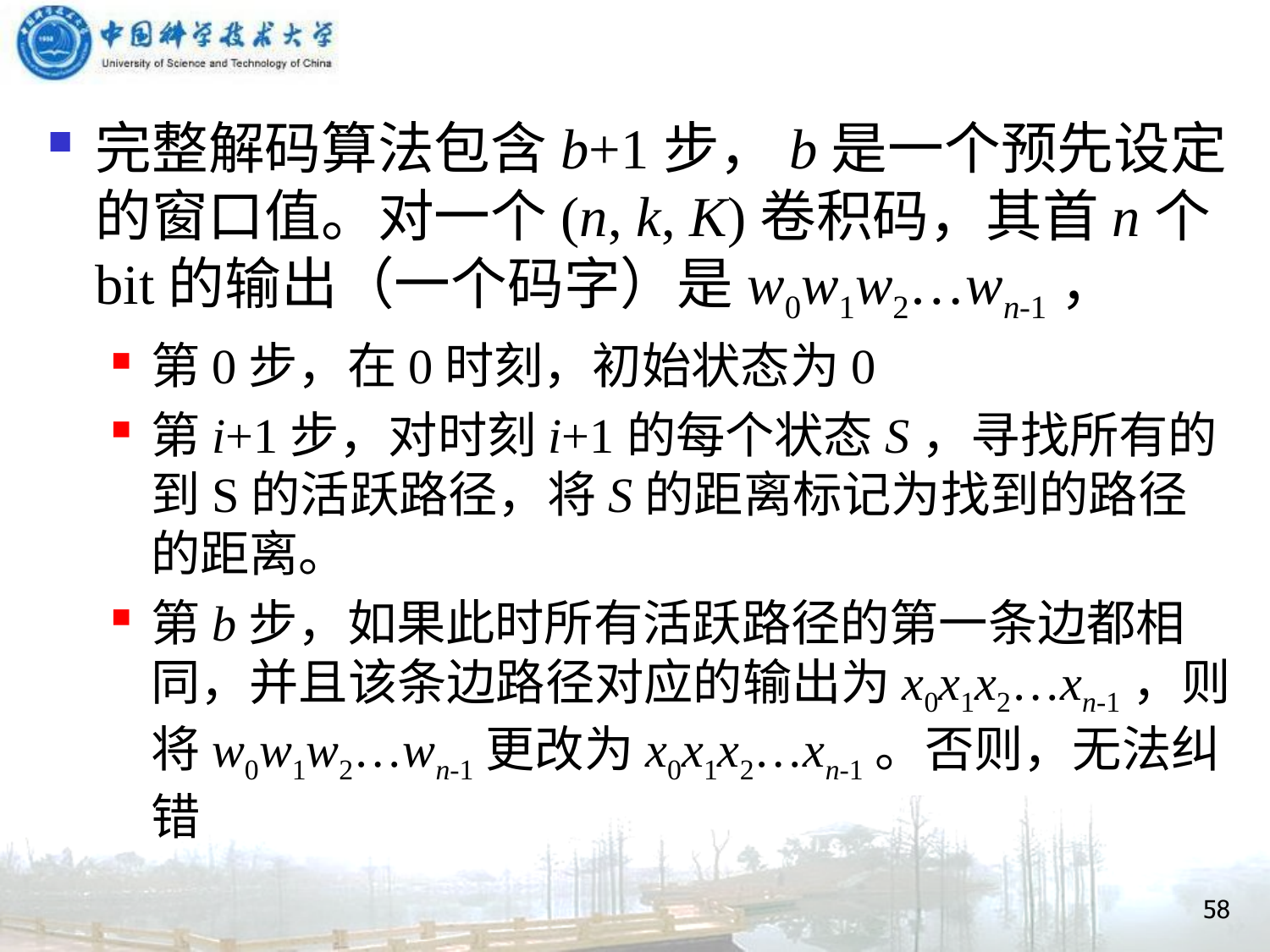

完整解码算法包含b+1步，b是一个预先设定的窗口值。对一个(n, k, K)卷积码，其首n个bit的输出（一个码字）是w0w1w2…wn-1，
第0步，在0时刻，初始状态为0
第i+1步，对时刻i+1的每个状态S，寻找所有的到S的活跃路径，将S的距离标记为找到的路径的距离。
第b步，如果此时所有活跃路径的第一条边都相同，并且该条边路径对应的输出为x0x1x2…xn-1，则将w0w1w2…wn-1更改为x0x1x2…xn-1。否则，无法纠错
58